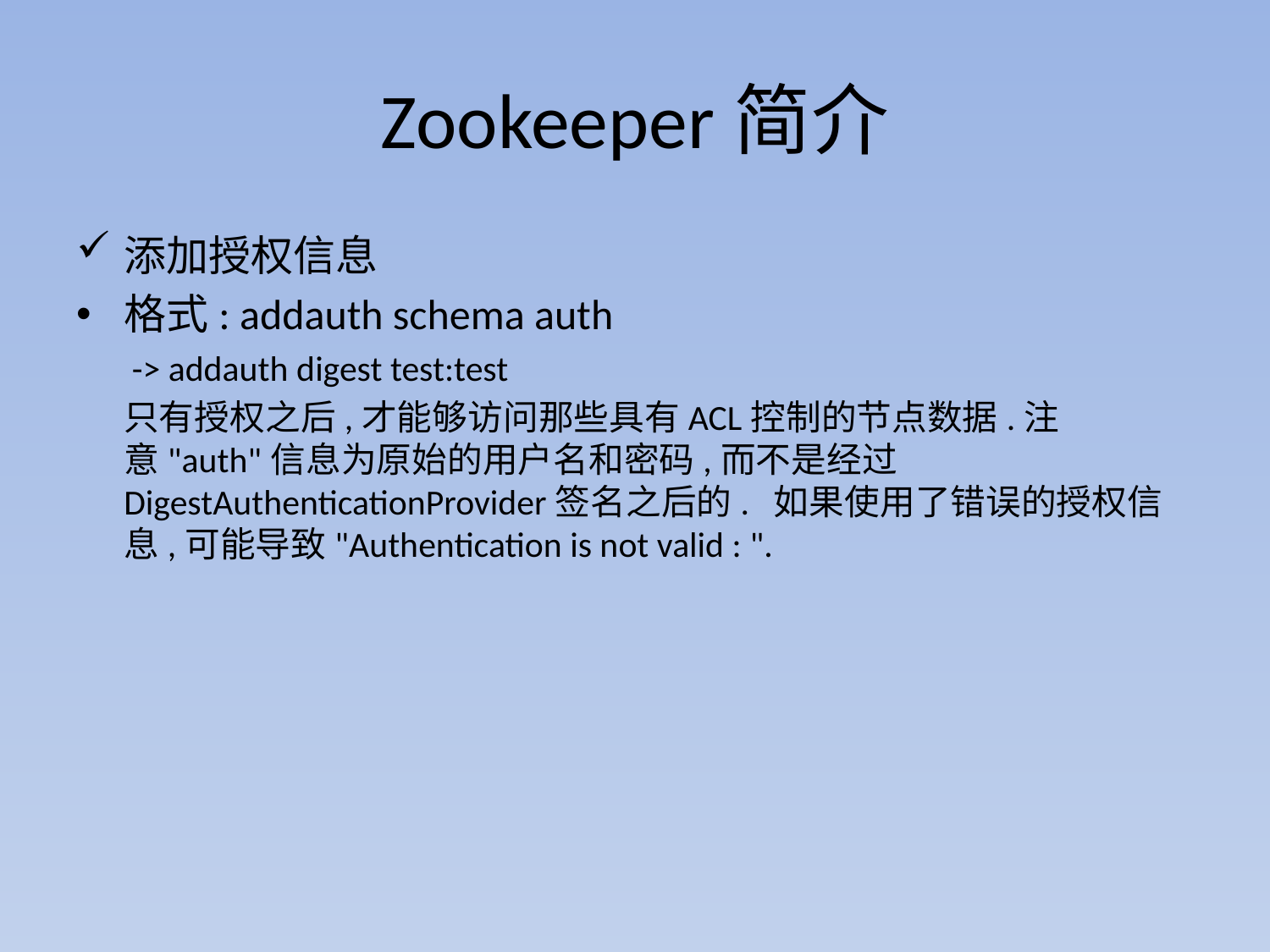

# Zookeeper简介
添加授权信息
格式: addauth schema auth
	 -> addauth digest test:test
 	只有授权之后,才能够访问那些具有ACL控制的节点数据.注意"auth"信息为原始的用户名和密码,而不是经过 DigestAuthenticationProvider签名之后的.  如果使用了错误的授权信息,可能导致"Authentication is not valid : ".